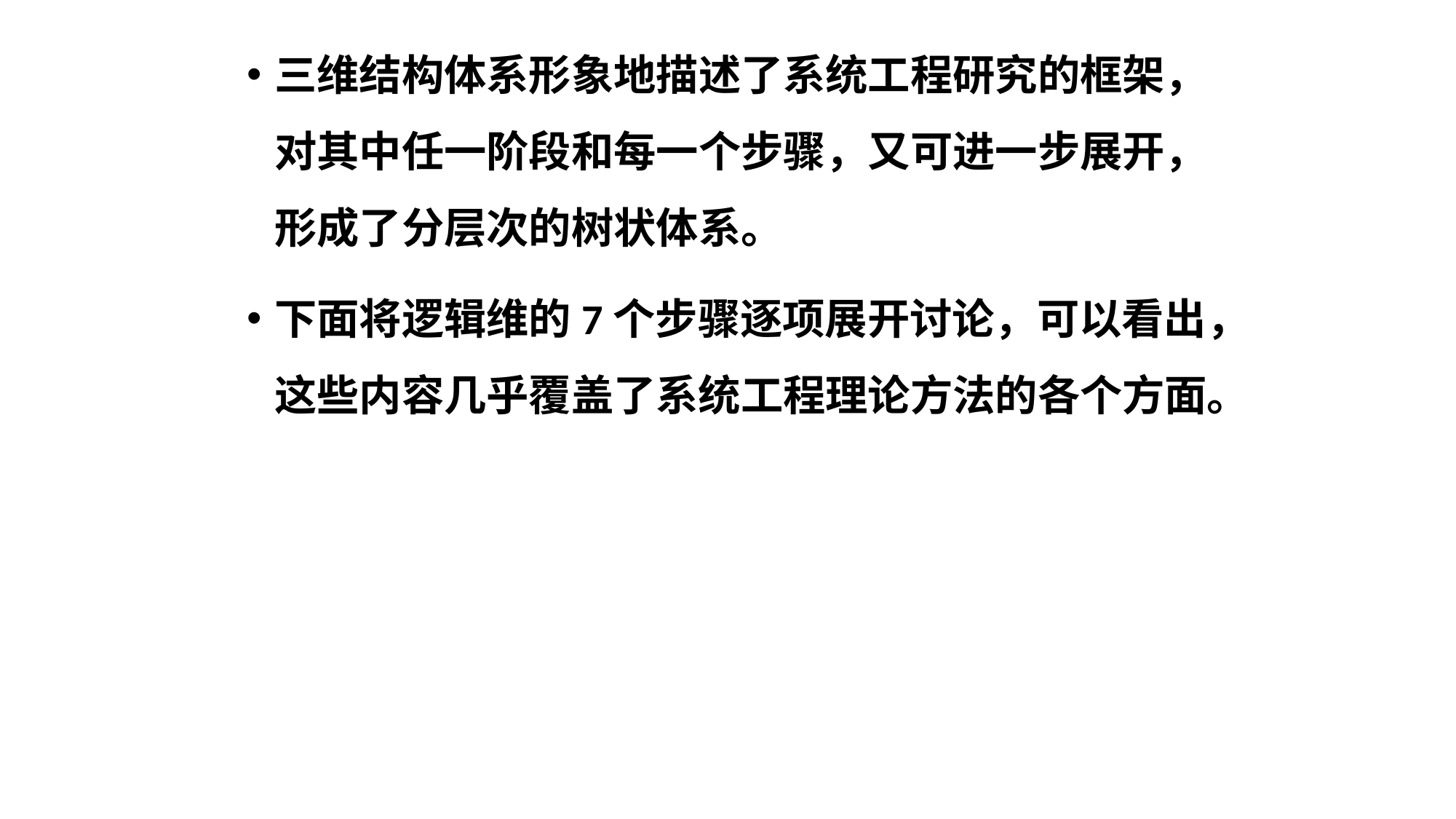

三维结构体系形象地描述了系统工程研究的框架，对其中任一阶段和每一个步骤，又可进一步展开，形成了分层次的树状体系。
下面将逻辑维的7个步骤逐项展开讨论，可以看出，这些内容几乎覆盖了系统工程理论方法的各个方面。